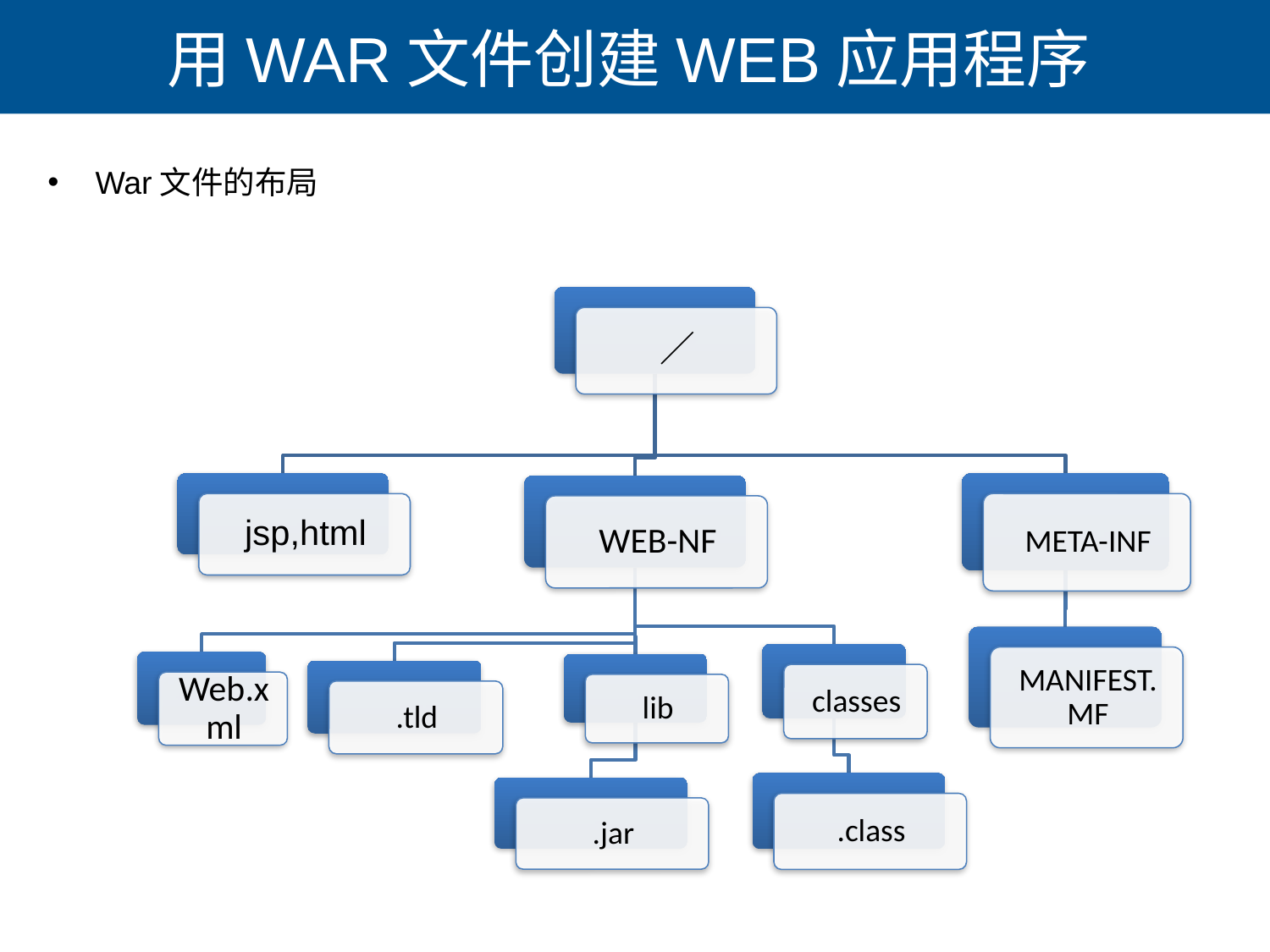

# 用WAR文件创建WEB应用程序
War文件的布局
／
jsp,html
WEB-NF
Web.xml
.tld
lib
.jar
classes
.class
META-INF
MANIFEST.MF